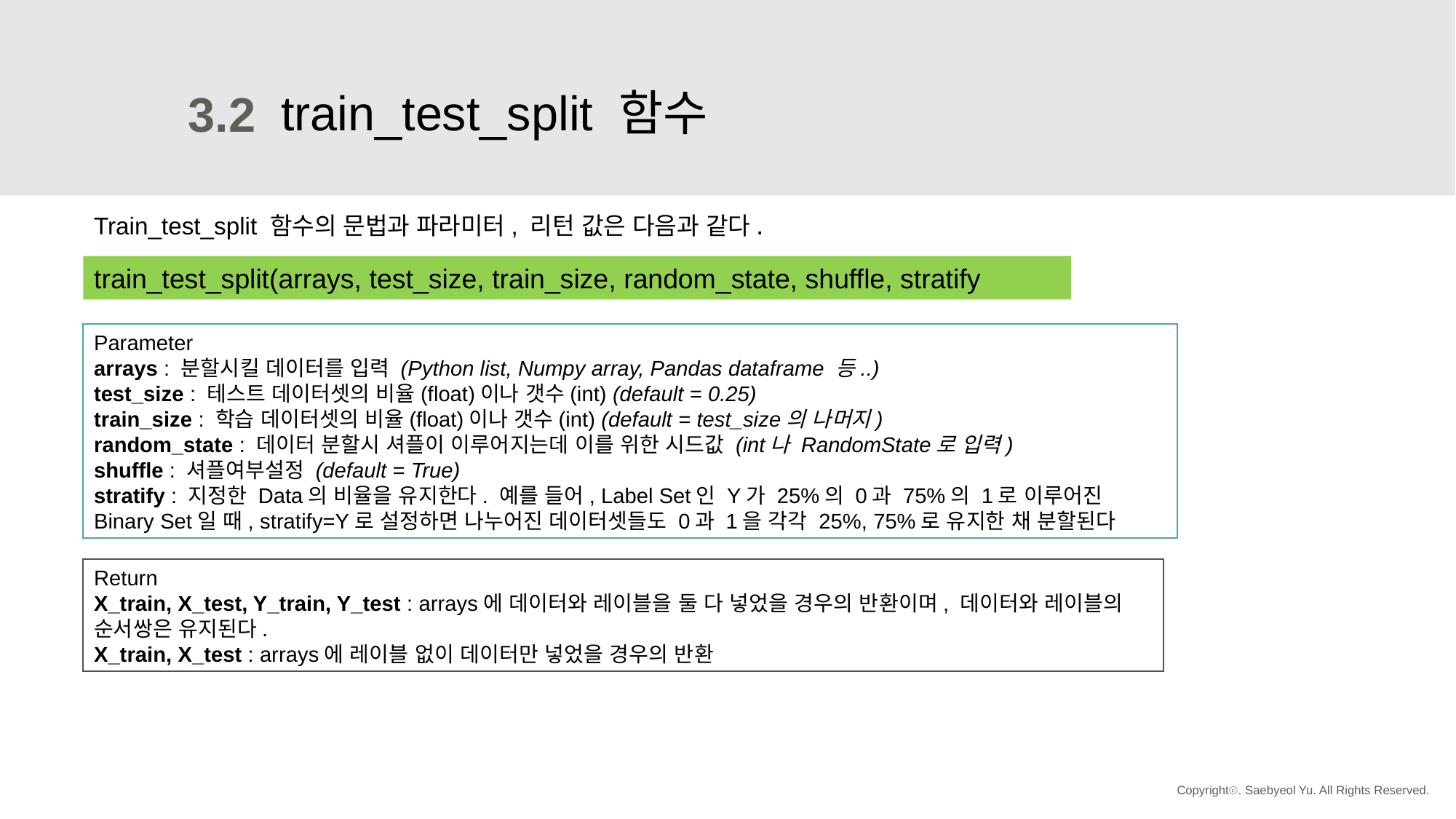

train_test_split 함수
3.2
Train_test_split 함수의 문법과 파라미터, 리턴 값은 다음과 같다.
train_test_split(arrays, test_size, train_size, random_state, shuffle, stratify
Parameter
arrays : 분할시킬 데이터를 입력 (Python list, Numpy array, Pandas dataframe 등..)
test_size : 테스트 데이터셋의 비율(float)이나 갯수(int) (default = 0.25)
train_size : 학습 데이터셋의 비율(float)이나 갯수(int) (default = test_size의 나머지)
random_state : 데이터 분할시 셔플이 이루어지는데 이를 위한 시드값 (int나 RandomState로 입력)
shuffle : 셔플여부설정 (default = True)
stratify : 지정한 Data의 비율을 유지한다. 예를 들어, Label Set인 Y가 25%의 0과 75%의 1로 이루어진 Binary Set일 때, stratify=Y로 설정하면 나누어진 데이터셋들도 0과 1을 각각 25%, 75%로 유지한 채 분할된다
Return
X_train, X_test, Y_train, Y_test : arrays에 데이터와 레이블을 둘 다 넣었을 경우의 반환이며, 데이터와 레이블의 순서쌍은 유지된다.
X_train, X_test : arrays에 레이블 없이 데이터만 넣었을 경우의 반환